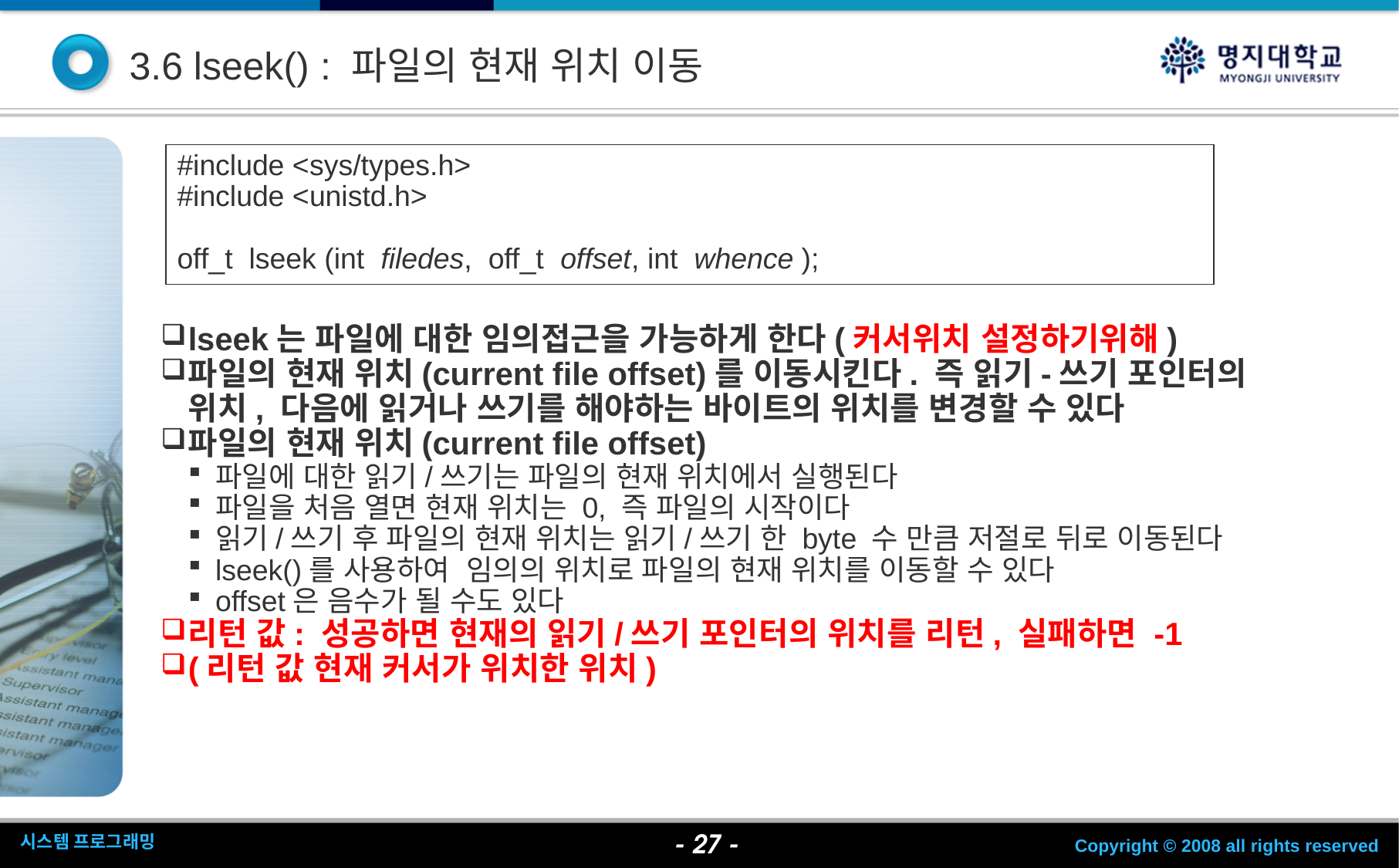

3.6 lseek() : 파일의 현재 위치 이동
#include <sys/types.h>
#include <unistd.h>

off_t  lseek (int  filedes,  off_t  offset, int  whence );
lseek는 파일에 대한 임의접근을 가능하게 한다(커서위치 설정하기위해)
파일의 현재 위치(current file offset)를 이동시킨다. 즉 읽기-쓰기 포인터의 위치, 다음에 읽거나 쓰기를 해야하는 바이트의 위치를 변경할 수 있다
파일의 현재 위치(current file offset)
파일에 대한 읽기/쓰기는 파일의 현재 위치에서 실행된다
파일을 처음 열면 현재 위치는 0, 즉 파일의 시작이다
읽기/쓰기 후 파일의 현재 위치는 읽기/쓰기 한 byte 수 만큼 저절로 뒤로 이동된다
lseek()를 사용하여  임의의 위치로 파일의 현재 위치를 이동할 수 있다
offset은 음수가 될 수도 있다
리턴 값: 성공하면 현재의 읽기/쓰기 포인터의 위치를 리턴, 실패하면 -1
(리턴 값 현재 커서가 위치한 위치)
- 27 -